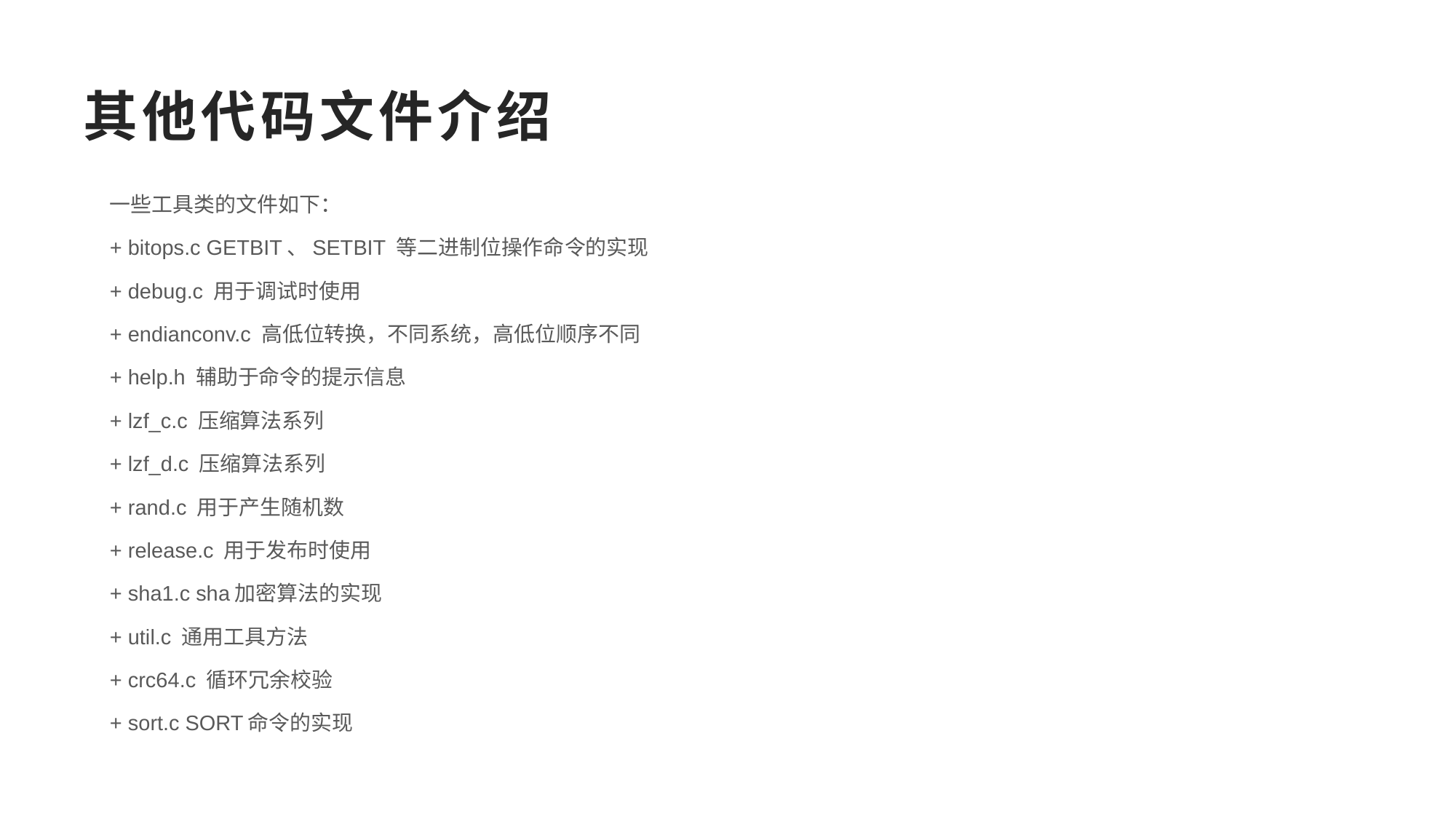

其他代码文件介绍
一些工具类的文件如下：
+ bitops.c GETBIT、SETBIT 等二进制位操作命令的实现
+ debug.c 用于调试时使用
+ endianconv.c 高低位转换，不同系统，高低位顺序不同
+ help.h 辅助于命令的提示信息
+ lzf_c.c 压缩算法系列
+ lzf_d.c 压缩算法系列
+ rand.c 用于产生随机数
+ release.c 用于发布时使用
+ sha1.c sha加密算法的实现
+ util.c 通用工具方法
+ crc64.c 循环冗余校验
+ sort.c SORT命令的实现